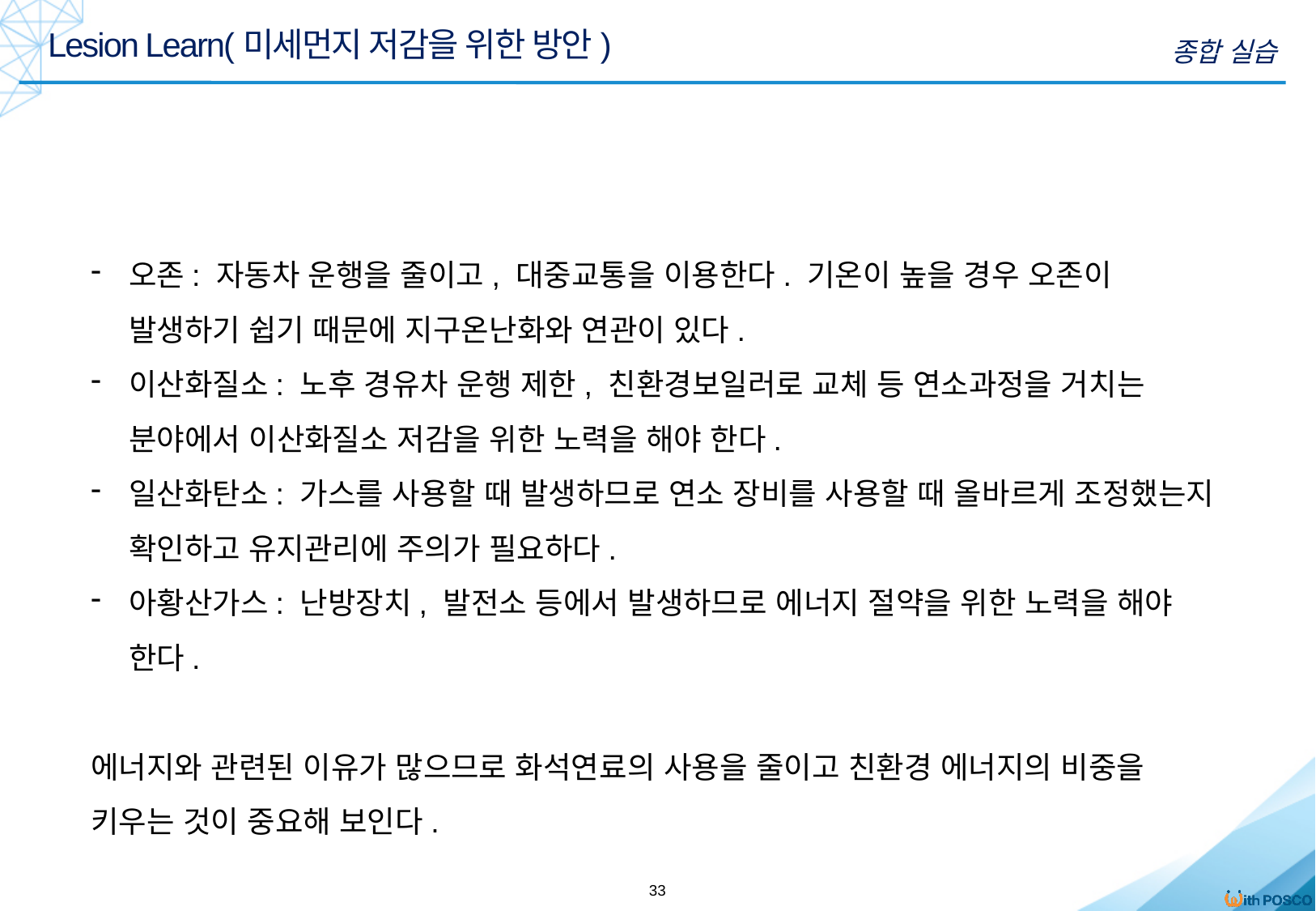

Lesion Learn(미세먼지 저감을 위한 방안)
종합 실습
오존: 자동차 운행을 줄이고, 대중교통을 이용한다. 기온이 높을 경우 오존이 발생하기 쉽기 때문에 지구온난화와 연관이 있다.
이산화질소: 노후 경유차 운행 제한, 친환경보일러로 교체 등 연소과정을 거치는 분야에서 이산화질소 저감을 위한 노력을 해야 한다.
일산화탄소: 가스를 사용할 때 발생하므로 연소 장비를 사용할 때 올바르게 조정했는지 확인하고 유지관리에 주의가 필요하다.
아황산가스: 난방장치, 발전소 등에서 발생하므로 에너지 절약을 위한 노력을 해야 한다.

에너지와 관련된 이유가 많으므로 화석연료의 사용을 줄이고 친환경 에너지의 비중을 키우는 것이 중요해 보인다.